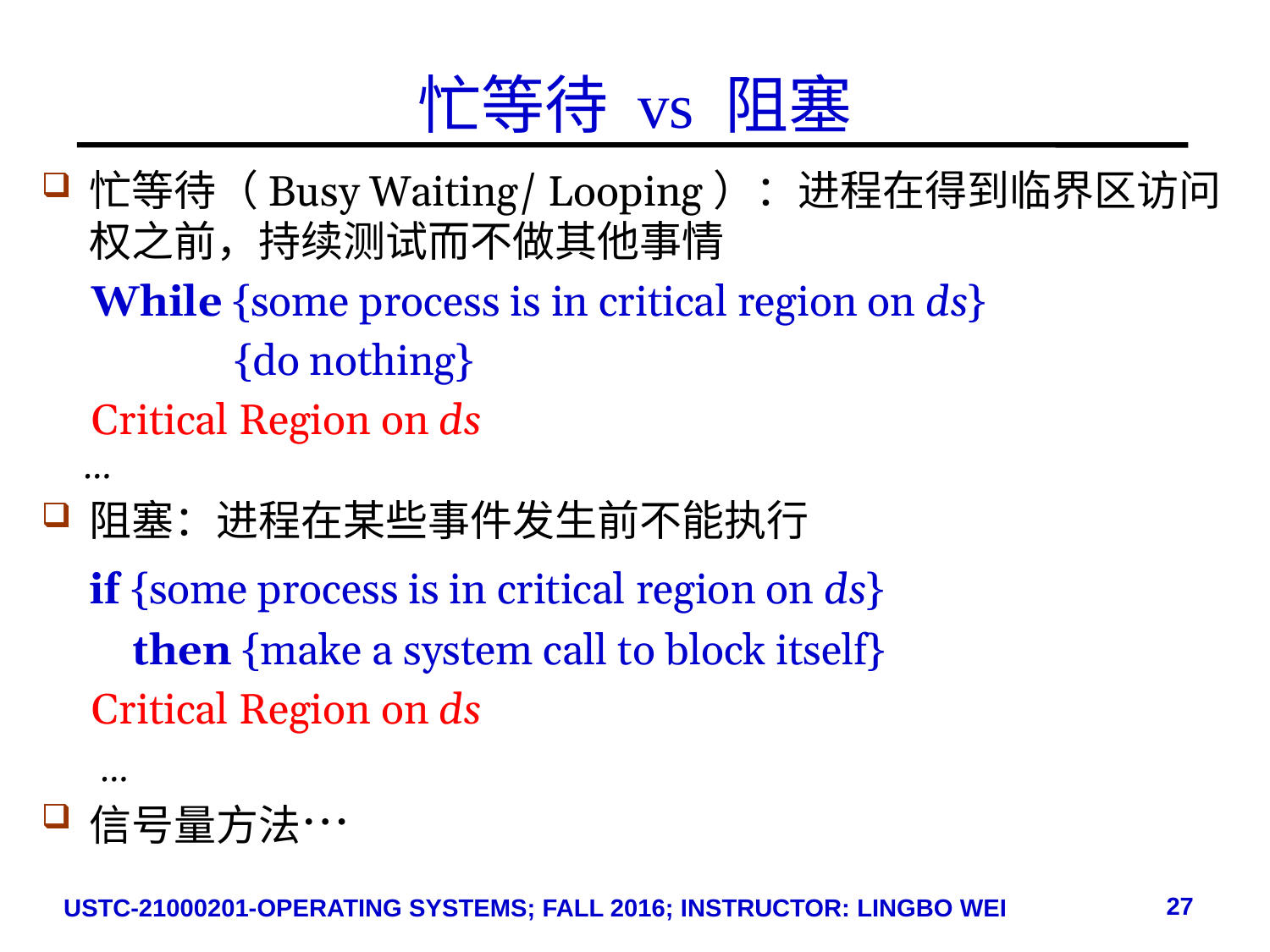

# 忙等待 vs 阻塞
忙等待（Busy Waiting/ Looping）：进程在得到临界区访问权之前，持续测试而不做其他事情
     While {some process is in critical region on ds}
                   {do nothing}
     Critical Region on ds
     …
阻塞：进程在某些事件发生前不能执行
    if {some process is in critical region on ds}
         then {make a system call to block itself}
     Critical Region on ds
     …
信号量方法…

27
USTC-21000201-OPERATING SYSTEMS; FALL 2016; INSTRUCTOR: LINGBO WEI